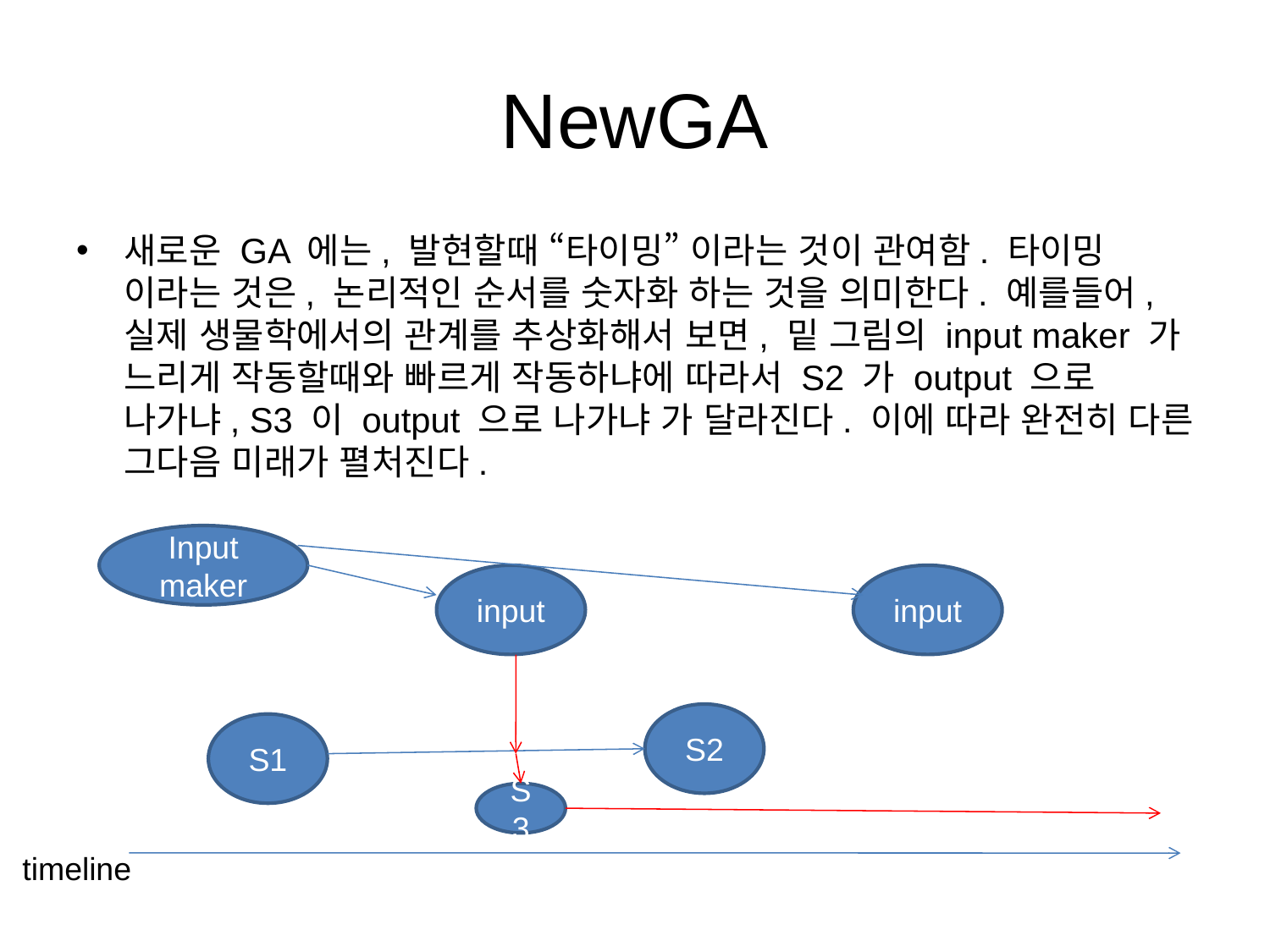

# NewGA
새로운 GA 에는, 발현할때 “타이밍” 이라는 것이 관여함. 타이밍 이라는 것은, 논리적인 순서를 숫자화 하는 것을 의미한다. 예를들어, 실제 생물학에서의 관계를 추상화해서 보면, 밑 그림의 input maker 가 느리게 작동할때와 빠르게 작동하냐에 따라서 S2 가 output 으로 나가냐, S3 이 output 으로 나가냐 가 달라진다. 이에 따라 완전히 다른 그다음 미래가 펼처진다.

Input maker
input
input
S2
S1
S3
timeline